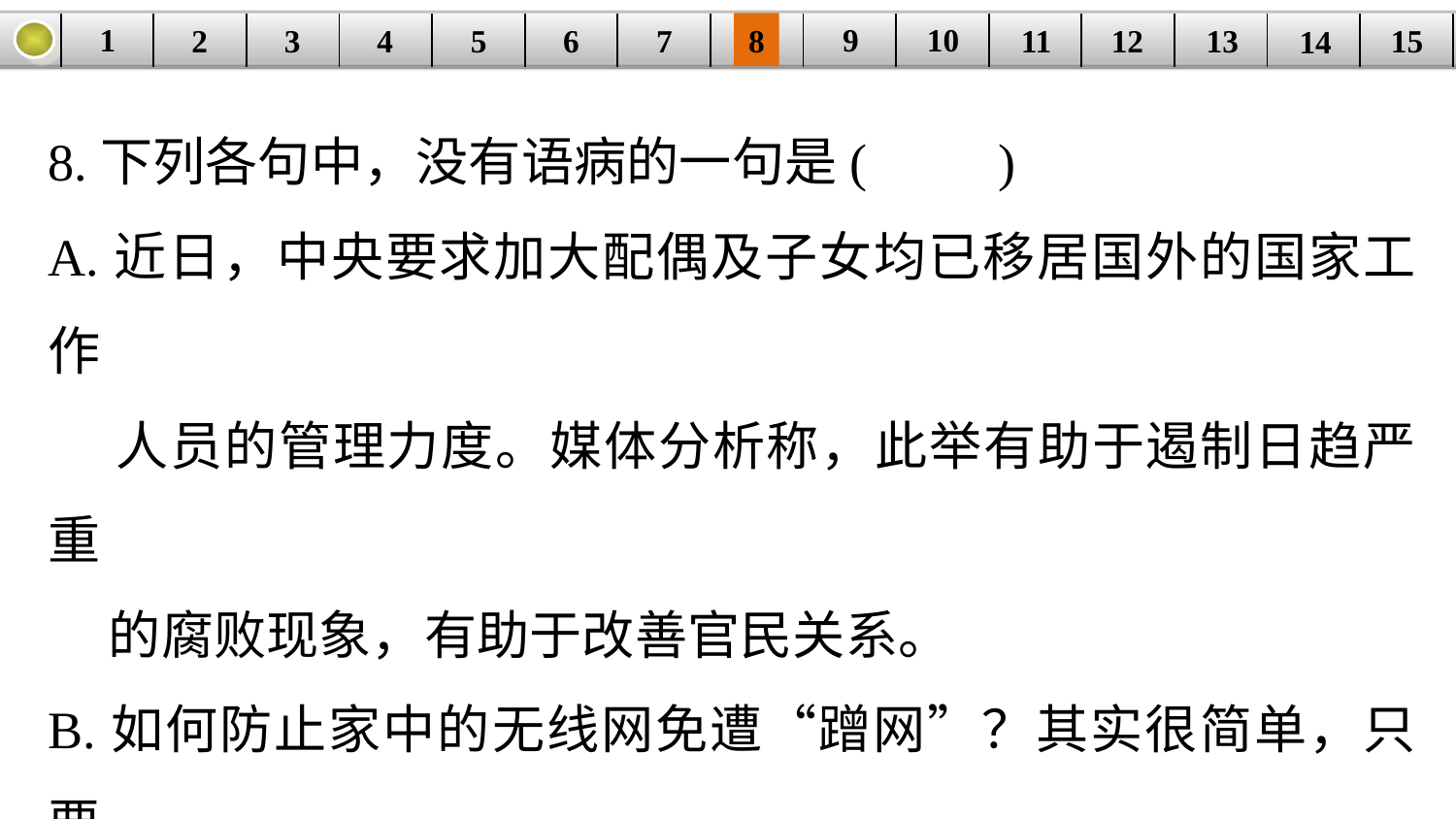

9
10
1
3
4
5
6
8
11
2
12
15
|  |  |  |  |  |  |  |  |  |  |  |  |  |  |  |
| --- | --- | --- | --- | --- | --- | --- | --- | --- | --- | --- | --- | --- | --- | --- |
7
13
14

8.下列各句中，没有语病的一句是(　　)
A.近日，中央要求加大配偶及子女均已移居国外的国家工作
    人员的管理力度。媒体分析称，此举有助于遏制日趋严重
    的腐败现象，有助于改善官民关系。
B.如何防止家中的无线网免遭“蹭网”？其实很简单，只要
    给家里的无线网络设置密码，被人“蹭网”的概率就会
    大大降低。